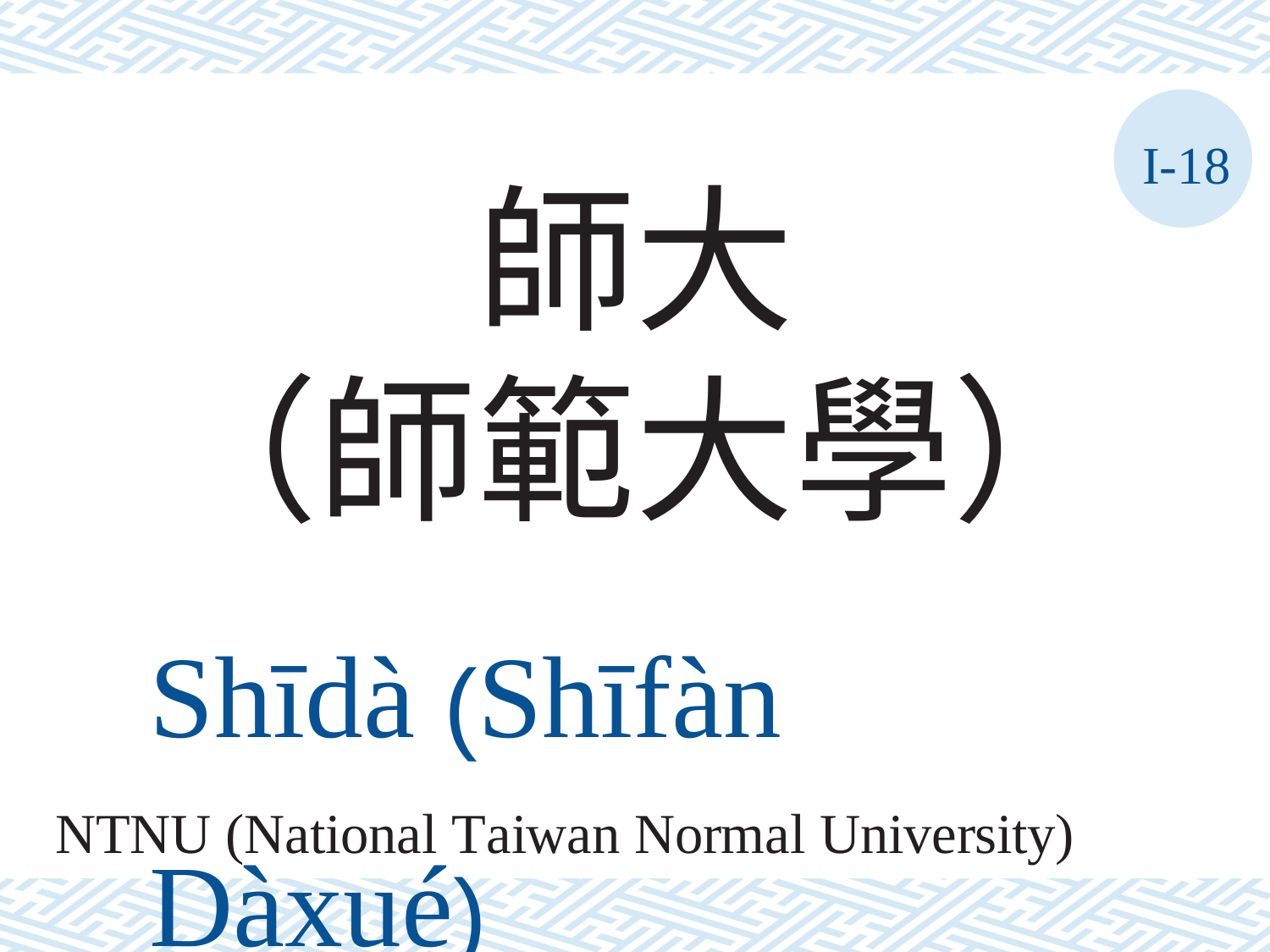

I-18
師大
（師範大學）
Shīdà (Shīfàn	Dàxué)
NTNU (National Taiwan Normal University)